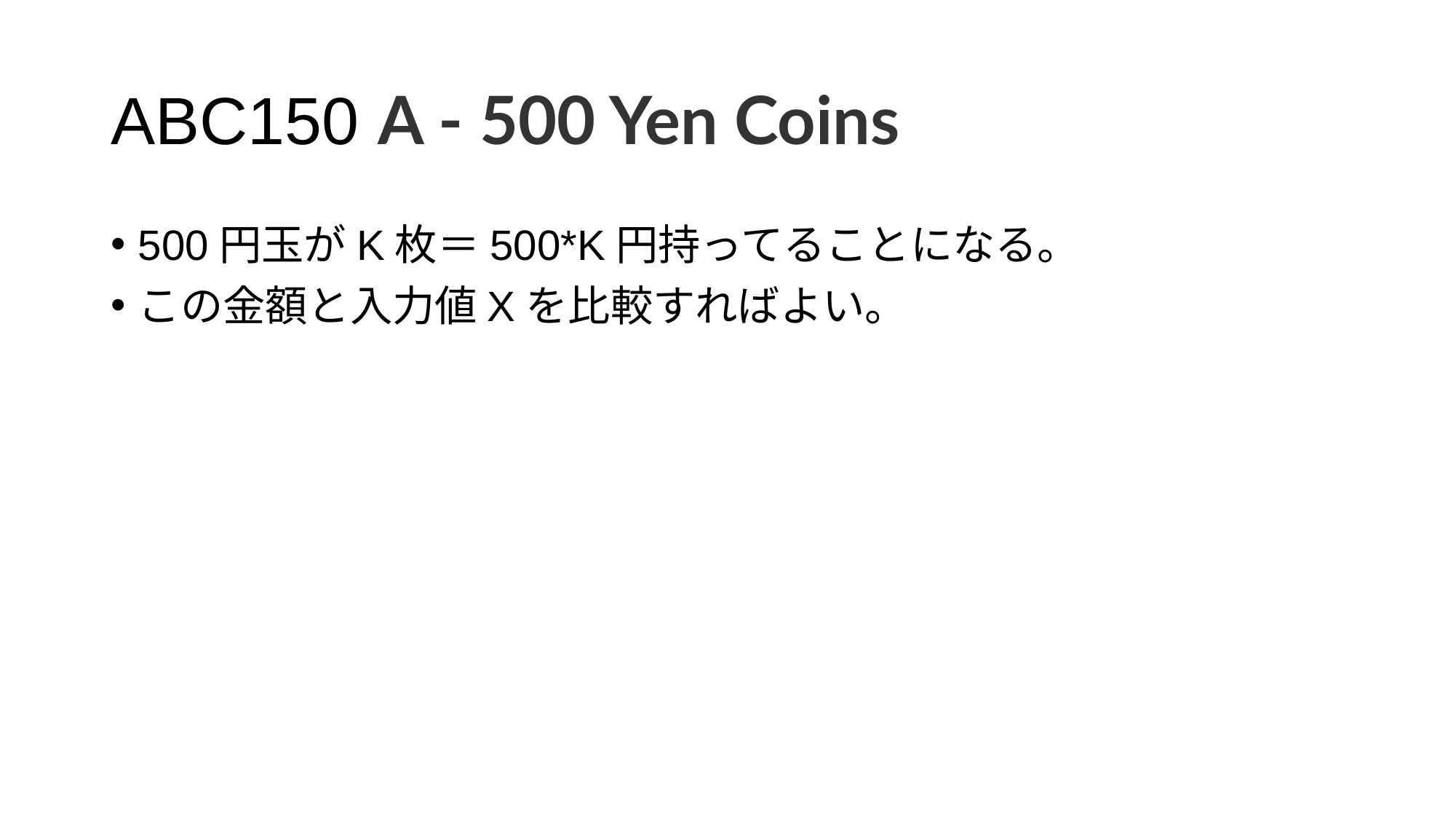

# ABC150 A - 500 Yen Coins
500円玉がK枚＝500*K円持ってることになる。
この金額と入力値Xを比較すればよい。